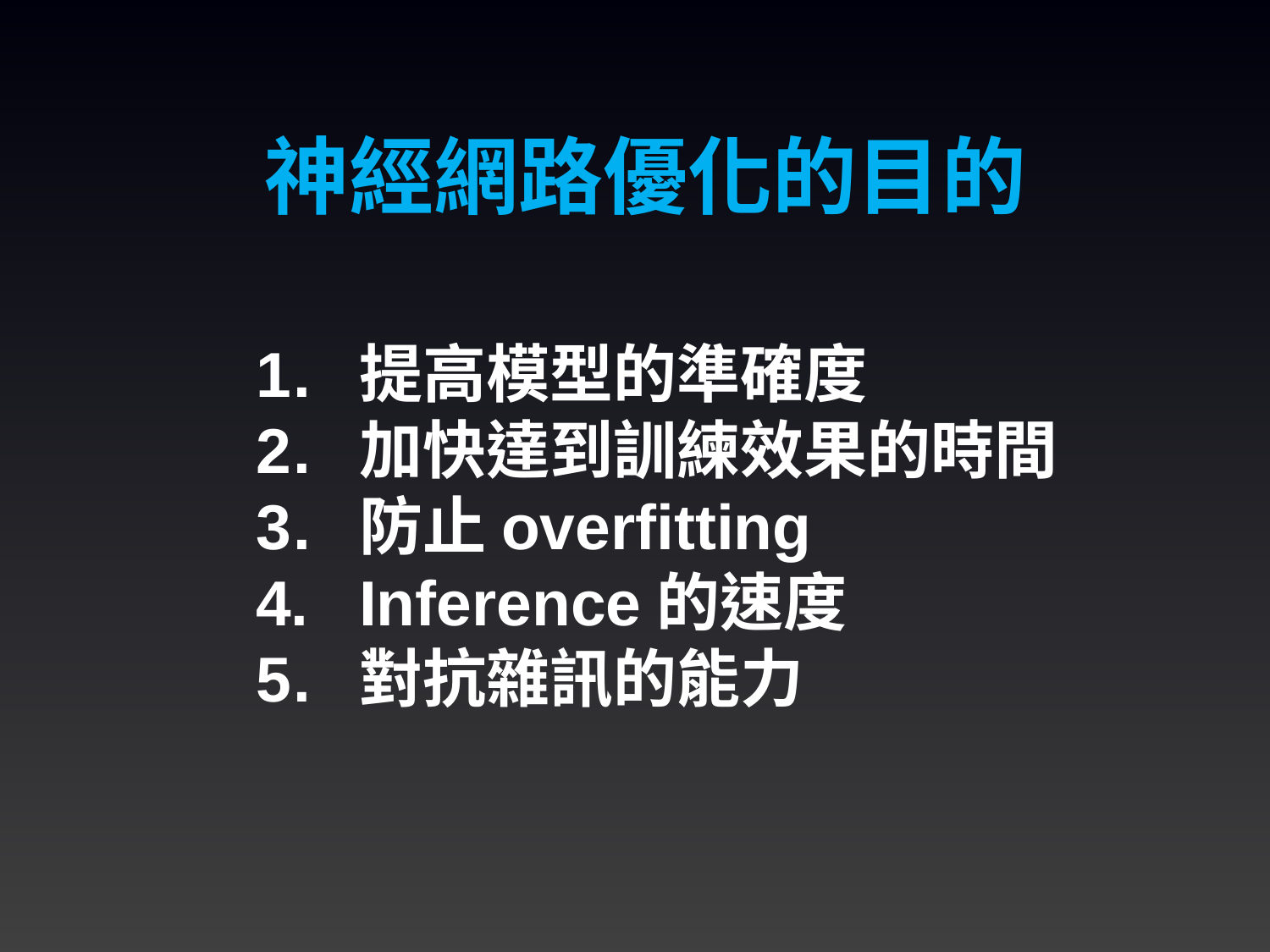

神經網路優化的目的
提高模型的準確度
加快達到訓練效果的時間
防止overfitting
Inference的速度
對抗雜訊的能力